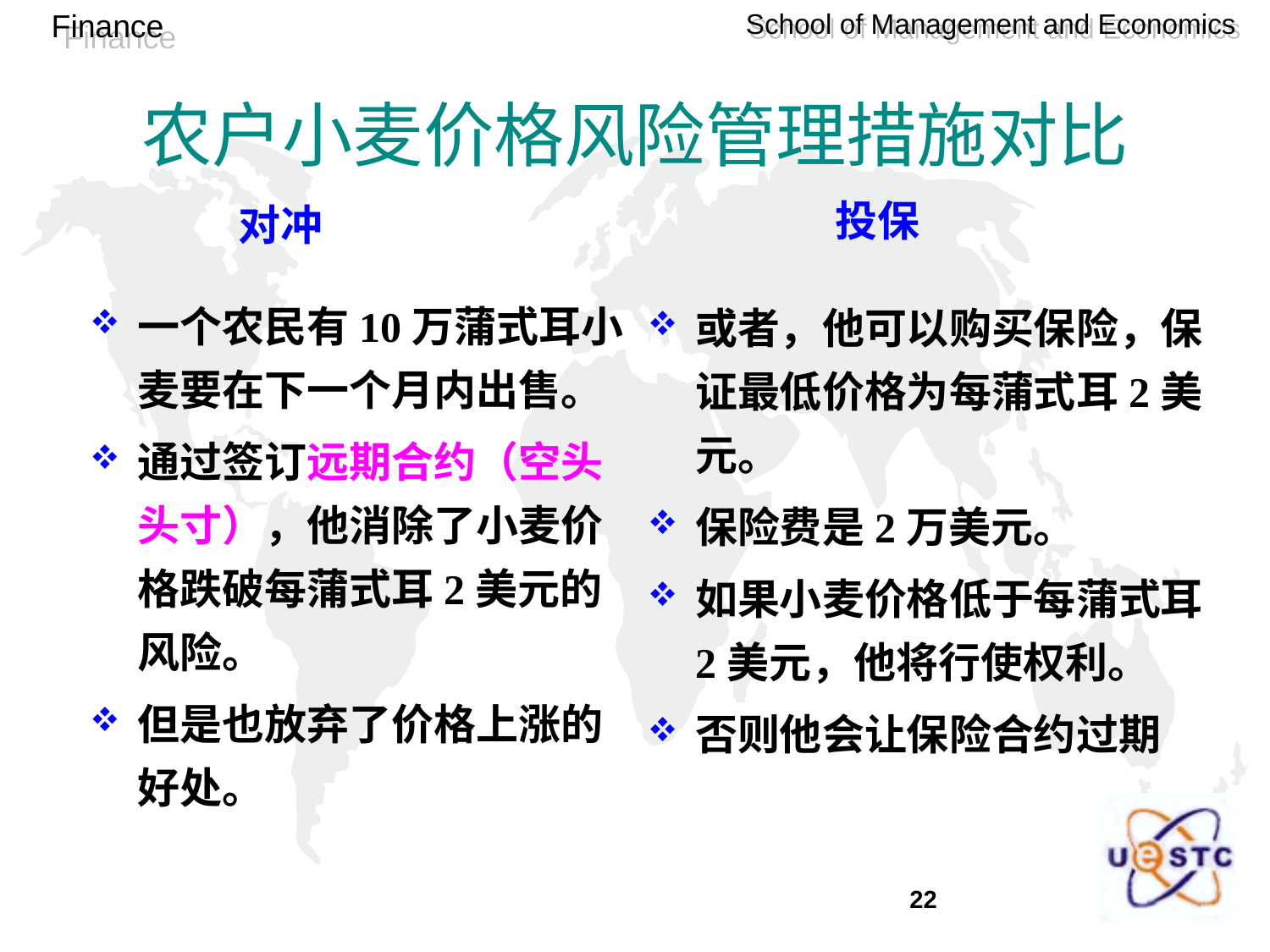

# 农户小麦价格风险管理措施对比
投保
对冲
一个农民有10万蒲式耳小麦要在下一个月内出售。
通过签订远期合约（空头头寸），他消除了小麦价格跌破每蒲式耳2美元的风险。
但是也放弃了价格上涨的好处。
或者，他可以购买保险，保证最低价格为每蒲式耳2美元。
保险费是2万美元。
如果小麦价格低于每蒲式耳2美元，他将行使权利。
否则他会让保险合约过期